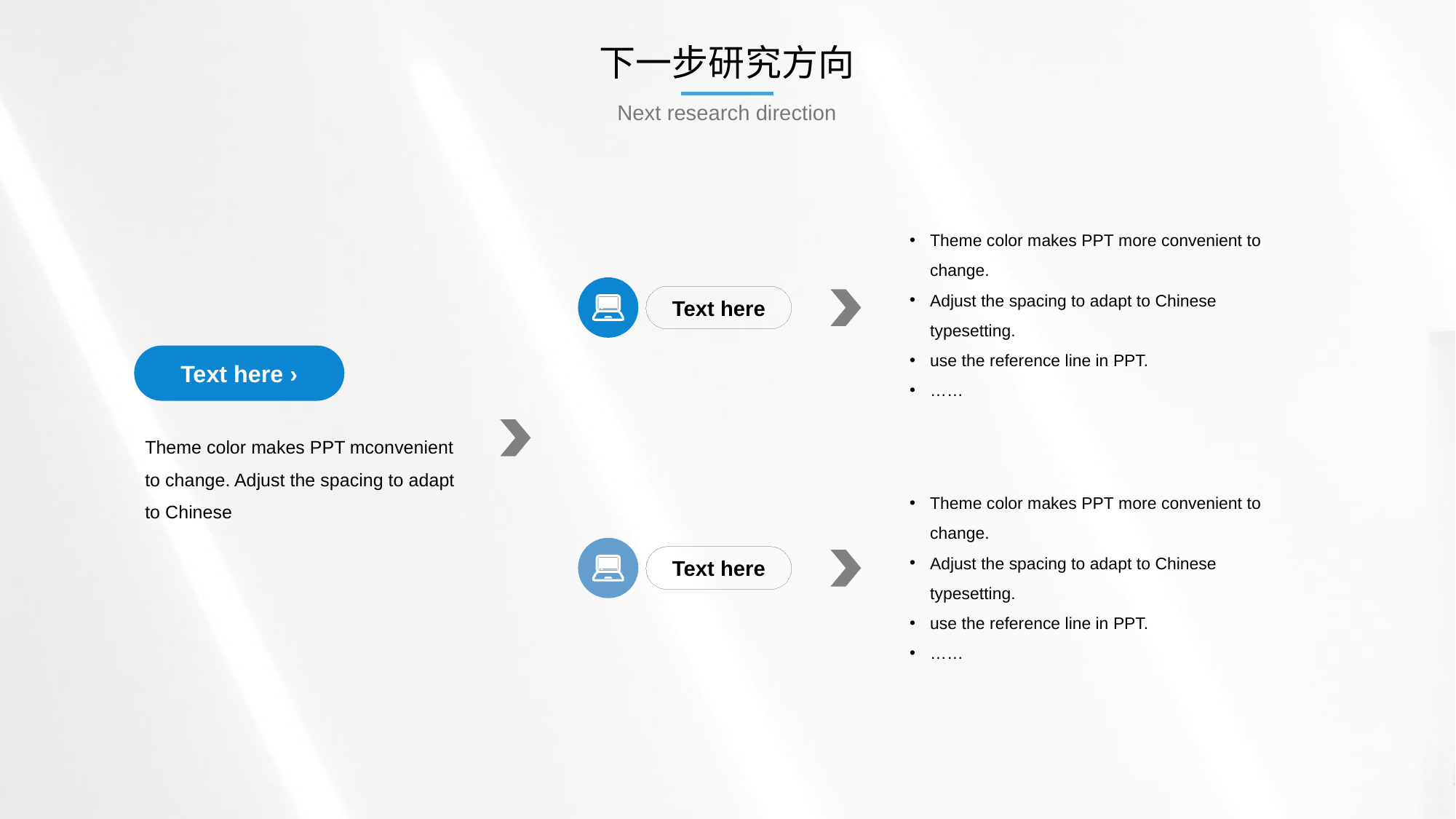

下一步研究方向
Next research direction
Theme color makes PPT more convenient to change.
Adjust the spacing to adapt to Chinese typesetting.
use the reference line in PPT.
……

Text here

Text here ›
Theme color makes PPT mconvenient to change. Adjust the spacing to adapt to Chinese

Theme color makes PPT more convenient to change.
Adjust the spacing to adapt to Chinese typesetting.
use the reference line in PPT.
……

Text here